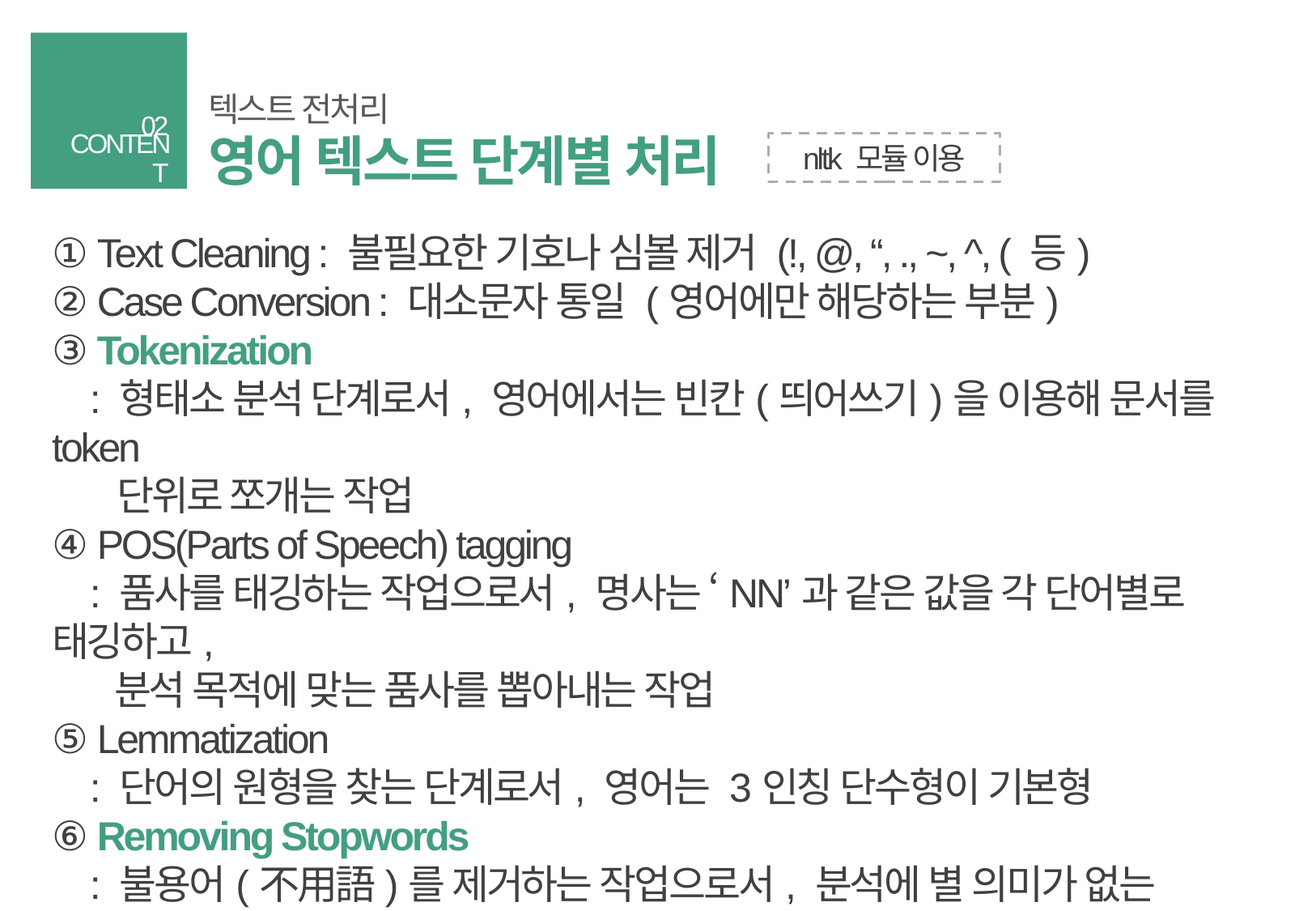

텍스트 전처리
02
영어 텍스트 단계별 처리
nltk 모듈 이용
CONTENT
① Text Cleaning : 불필요한 기호나 심볼 제거 (!, @, “, ., ~, ^, ( 등)
② Case Conversion : 대소문자 통일 (영어에만 해당하는 부분)
③ Tokenization
    : 형태소 분석 단계로서, 영어에서는 빈칸(띄어쓰기)을 이용해 문서를 token
      단위로 쪼개는 작업
④ POS(Parts of Speech) tagging
    : 품사를 태깅하는 작업으로서, 명사는 ‘NN’과 같은 값을 각 단어별로 태깅하고,
      분석 목적에 맞는 품사를 뽑아내는 작업
⑤ Lemmatization
    : 단어의 원형을 찾는 단계로서, 영어는 3인칭 단수형이 기본형
⑥ Removing Stopwords
    : 불용어(不用語)를 제거하는 작업으로서, 분석에 별 의미가 없는 단어를 제거
      예) 뉴스 기사 분석 시 신문사 이름, 기자 이름, 기자 이메일 주소의 도메인